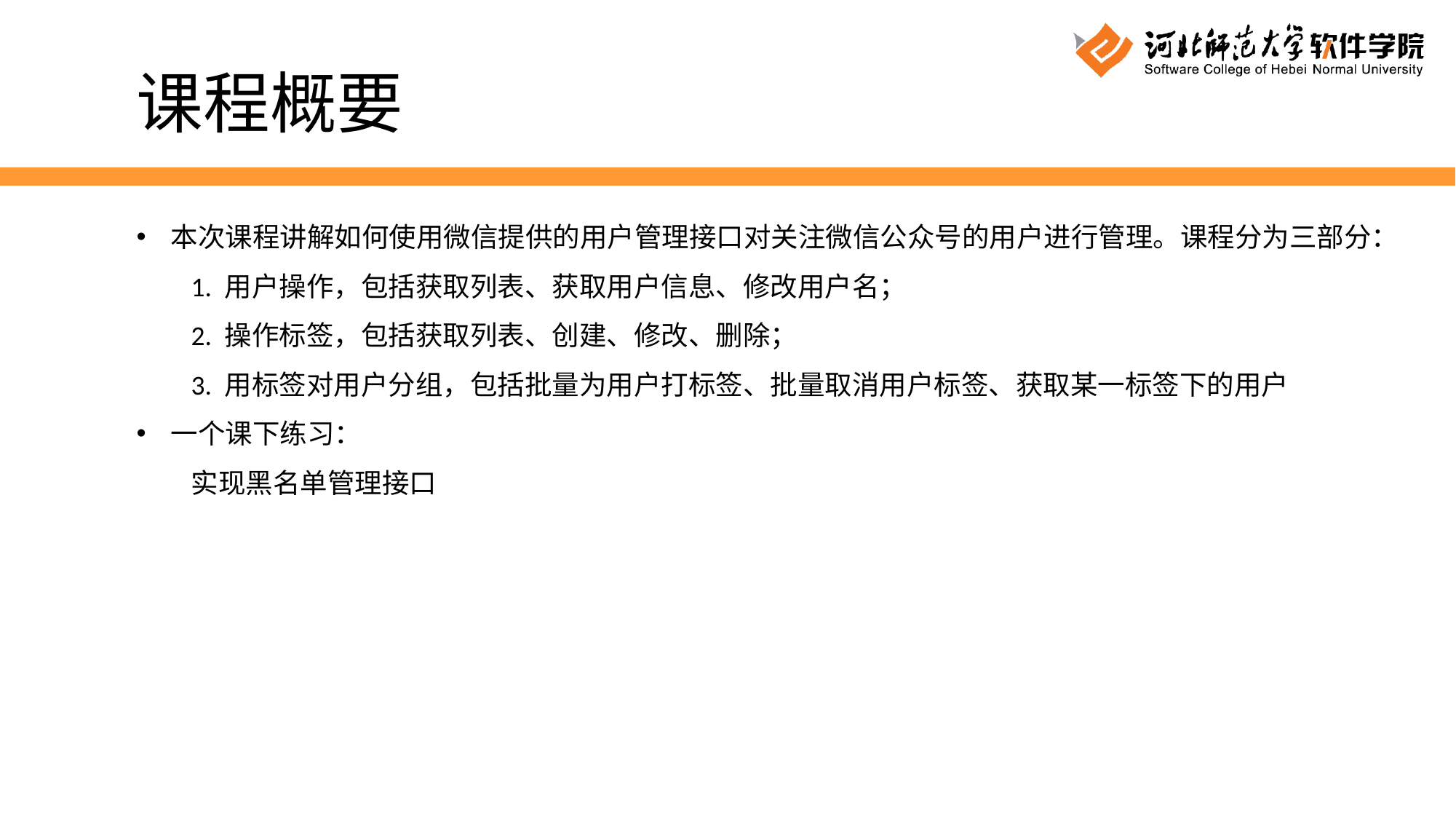

课程概要
本次课程讲解如何使用微信提供的用户管理接口对关注微信公众号的用户进行管理。课程分为三部分：
1. 用户操作，包括获取列表、获取用户信息、修改用户名；
2. 操作标签，包括获取列表、创建、修改、删除；
3. 用标签对用户分组，包括批量为用户打标签、批量取消用户标签、获取某一标签下的用户
一个课下练习：
实现黑名单管理接口